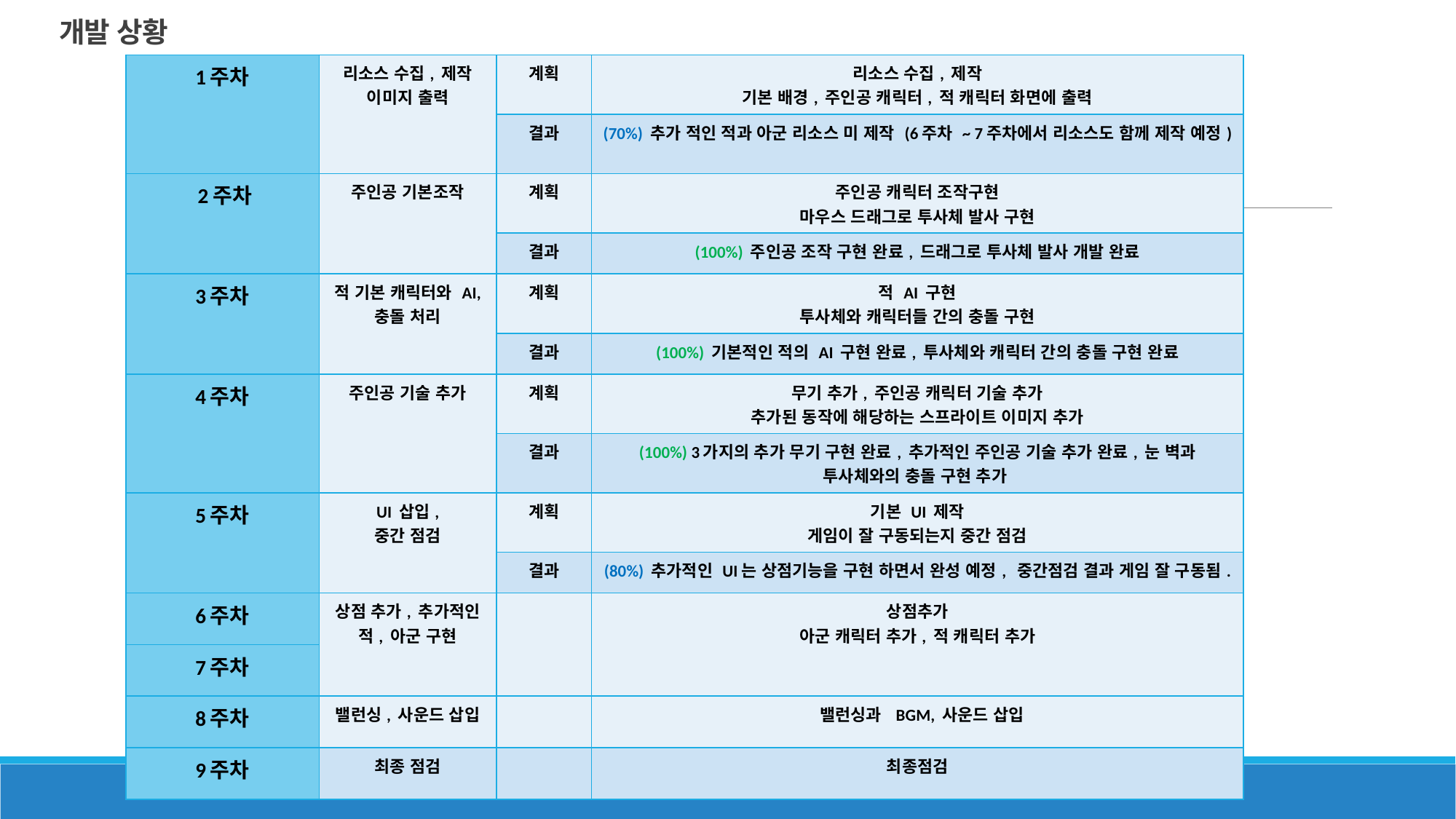

# 개발 상황
| 1주차 | 리소스 수집, 제작 이미지 출력 | 계획 | 리소스 수집, 제작 기본 배경, 주인공 캐릭터, 적 캐릭터 화면에 출력 |
| --- | --- | --- | --- |
|  |  | 결과 | (70%) 추가 적인 적과 아군 리소스 미 제작 (6주차 ~ 7주차에서 리소스도 함께 제작 예정) |
| 2주차 | 주인공 기본조작 | 계획 | 주인공 캐릭터 조작구현 마우스 드래그로 투사체 발사 구현 |
|  |  | 결과 | (100%) 주인공 조작 구현 완료, 드래그로 투사체 발사 개발 완료 |
| 3주차 | 적 기본 캐릭터와 AI, 충돌 처리 | 계획 | 적 AI 구현 투사체와 캐릭터들 간의 충돌 구현 |
|  |  | 결과 | (100%) 기본적인 적의 AI 구현 완료, 투사체와 캐릭터 간의 충돌 구현 완료 |
| 4주차 | 주인공 기술 추가 | 계획 | 무기 추가, 주인공 캐릭터 기술 추가 추가된 동작에 해당하는 스프라이트 이미지 추가 |
|  |  | 결과 | (100%) 3가지의 추가 무기 구현 완료, 추가적인 주인공 기술 추가 완료, 눈 벽과 투사체와의 충돌 구현 추가 |
| 5주차 | UI 삽입, 중간 점검 | 계획 | 기본 UI 제작 게임이 잘 구동되는지 중간 점검 |
|  |  | 결과 | (80%) 추가적인 UI는 상점기능을 구현 하면서 완성 예정, 중간점검 결과 게임 잘 구동됨. |
| 6주차 | 상점 추가, 추가적인 적, 아군 구현 |  | 상점추가 아군 캐릭터 추가, 적 캐릭터 추가 |
| 7주차 |  |  |  |
| 8주차 | 밸런싱, 사운드 삽입 |  | 밸런싱과 BGM, 사운드 삽입 |
| 9주차 | 최종 점검 |  | 최종점검 |